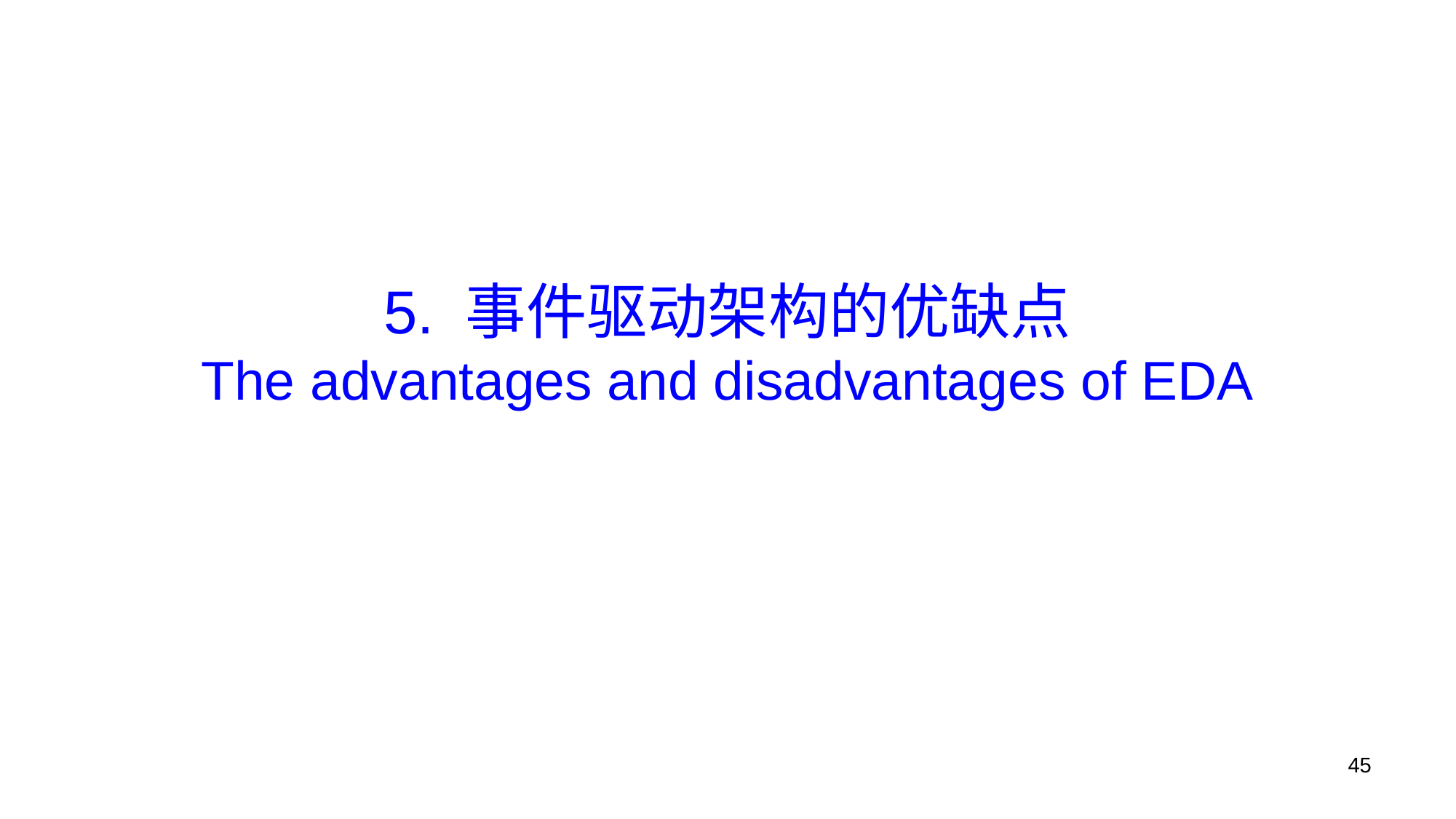

# 5. 事件驱动架构的优缺点 The advantages and disadvantages of EDA

45